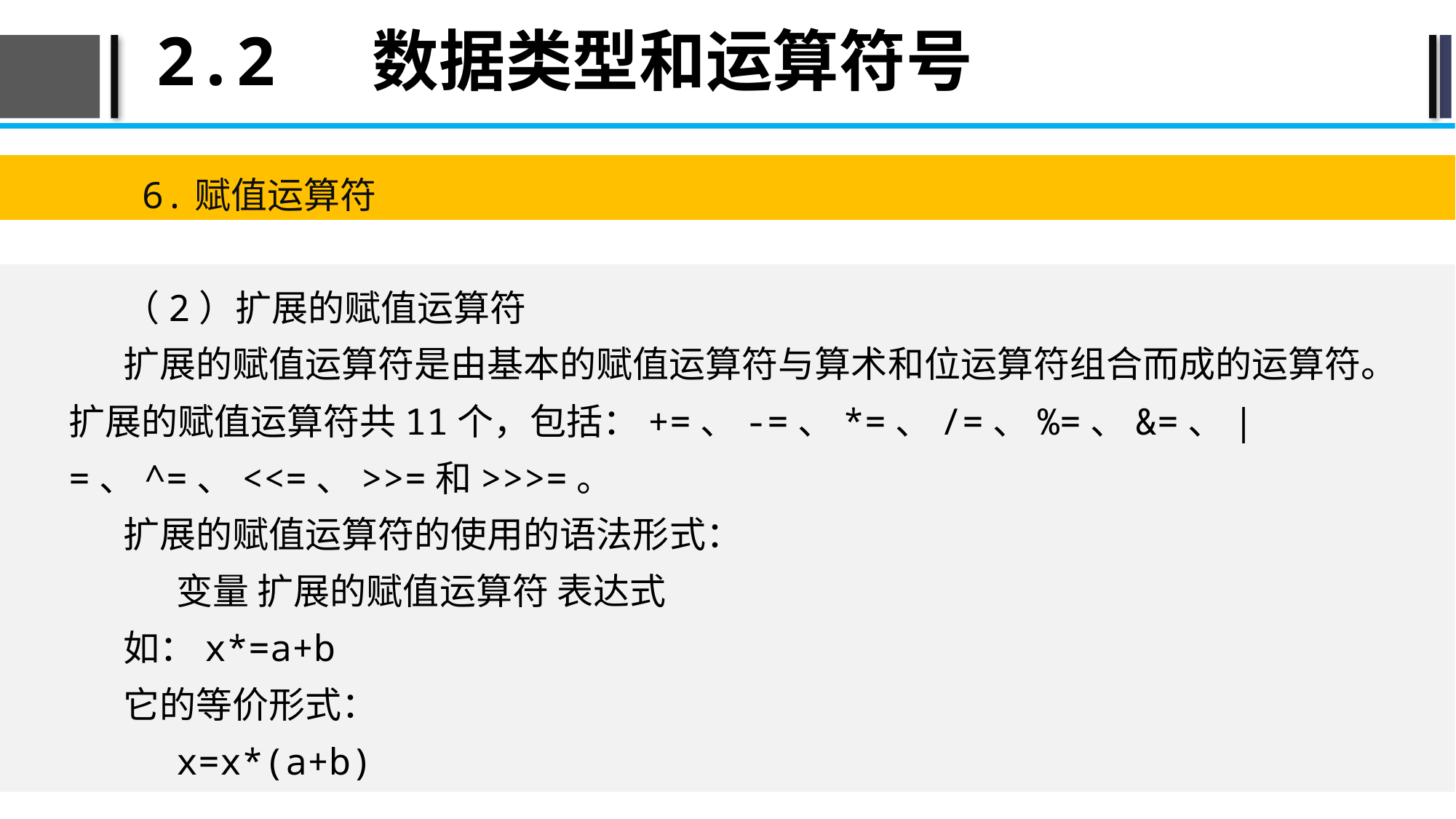

# 2.2  数据类型和运算符号

6.赋值运算符

（2）扩展的赋值运算符
扩展的赋值运算符是由基本的赋值运算符与算术和位运算符组合而成的运算符。扩展的赋值运算符共11个，包括：+=、-=、*=、/=、%=、&=、|=、^=、<<=、>>=和>>>=。
扩展的赋值运算符的使用的语法形式：
变量 扩展的赋值运算符 表达式
如：x*=a+b
它的等价形式：
x=x*(a+b)